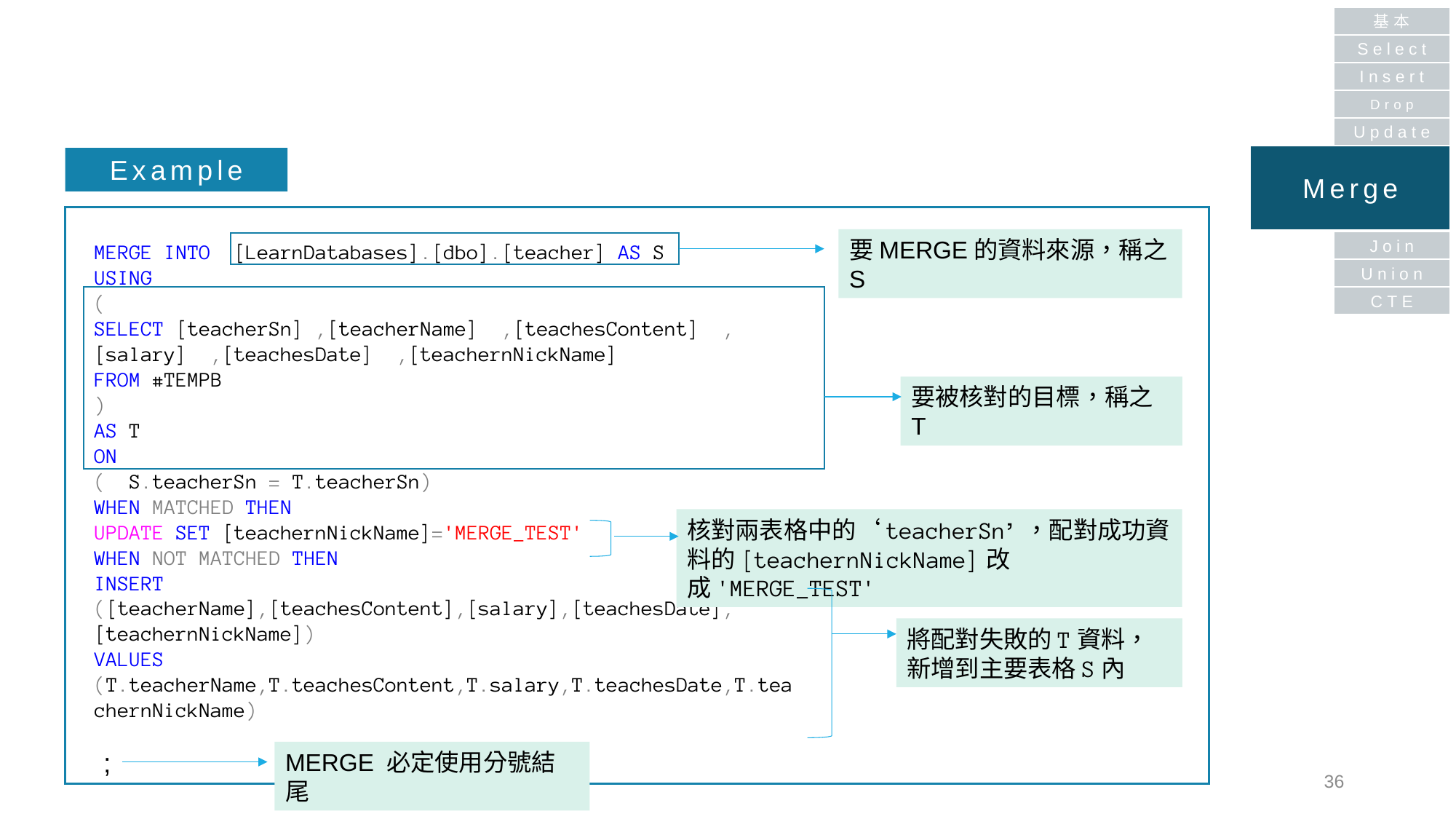

基本
Select
Insert
Drop
Update
Merge
Example

要MERGE的資料來源，稱之S
Join
MERGE INTO  [LearnDatabases].[dbo].[teacher] AS S
USING
(
SELECT [teacherSn] ,[teacherName]  ,[teachesContent]  ,[salary]  ,[teachesDate]  ,[teachernNickName]
FROM #TEMPB
)
AS T
ON
(  S.teacherSn = T.teacherSn)
WHEN MATCHED THEN
UPDATE SET [teachernNickName]='MERGE_TEST'
WHEN NOT MATCHED THEN
INSERT
([teacherName],[teachesContent],[salary],[teachesDate],[teachernNickName])
VALUES
(T.teacherName,T.teachesContent,T.salary,T.teachesDate,T.teachernNickName)

Union
CTE

要被核對的目標，稱之T
核對兩表格中的‘teacherSn’，配對成功資料的[teachernNickName]改成'MERGE_TEST'

將配對失敗的T資料，新增到主要表格S內
;
MERGE 必定使用分號結尾
36